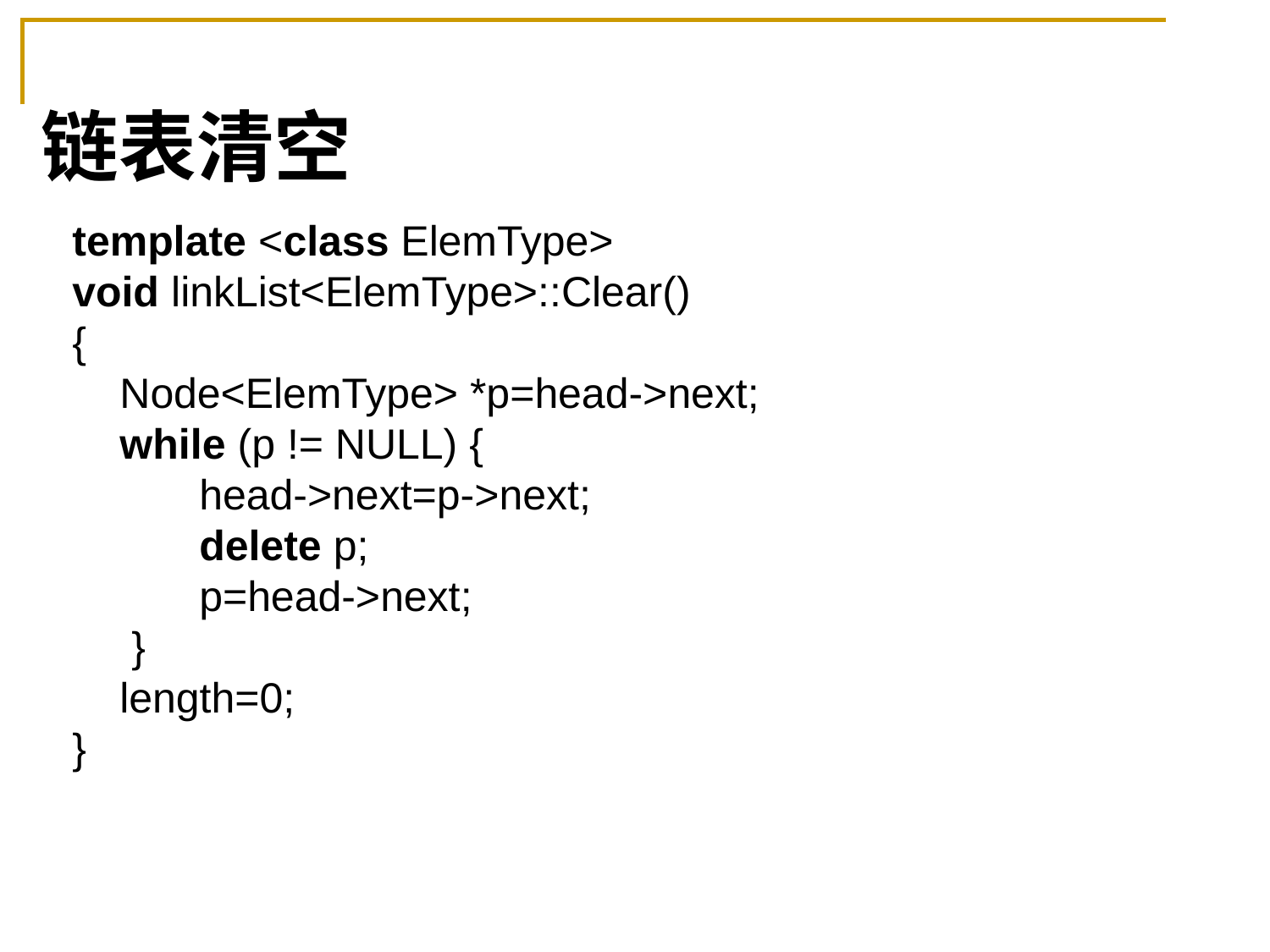

链表清空
template <class ElemType>
void linkList<ElemType>::Clear()
{
    Node<ElemType> *p=head->next;
    while (p != NULL) {
	head->next=p->next;
        	delete p;
	p=head->next;
     }
    length=0;
}